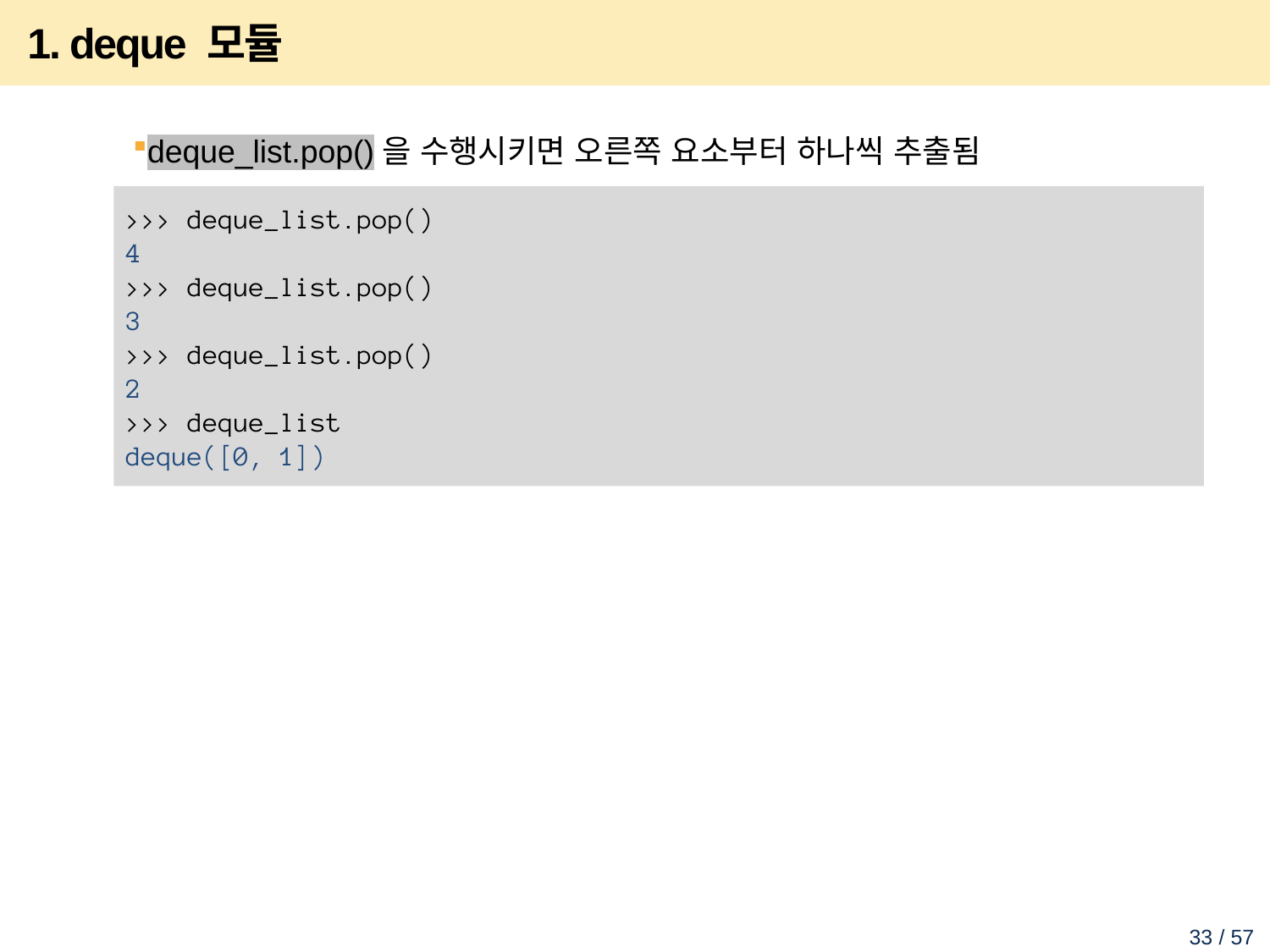

# 1. deque 모듈
deque_list.pop()을 수행시키면 오른쪽 요소부터 하나씩 추출됨

>>> deque_list.pop()
4
>>> deque_list.pop()
3
>>> deque_list.pop()
2
>>> deque_list
deque([0, 1])